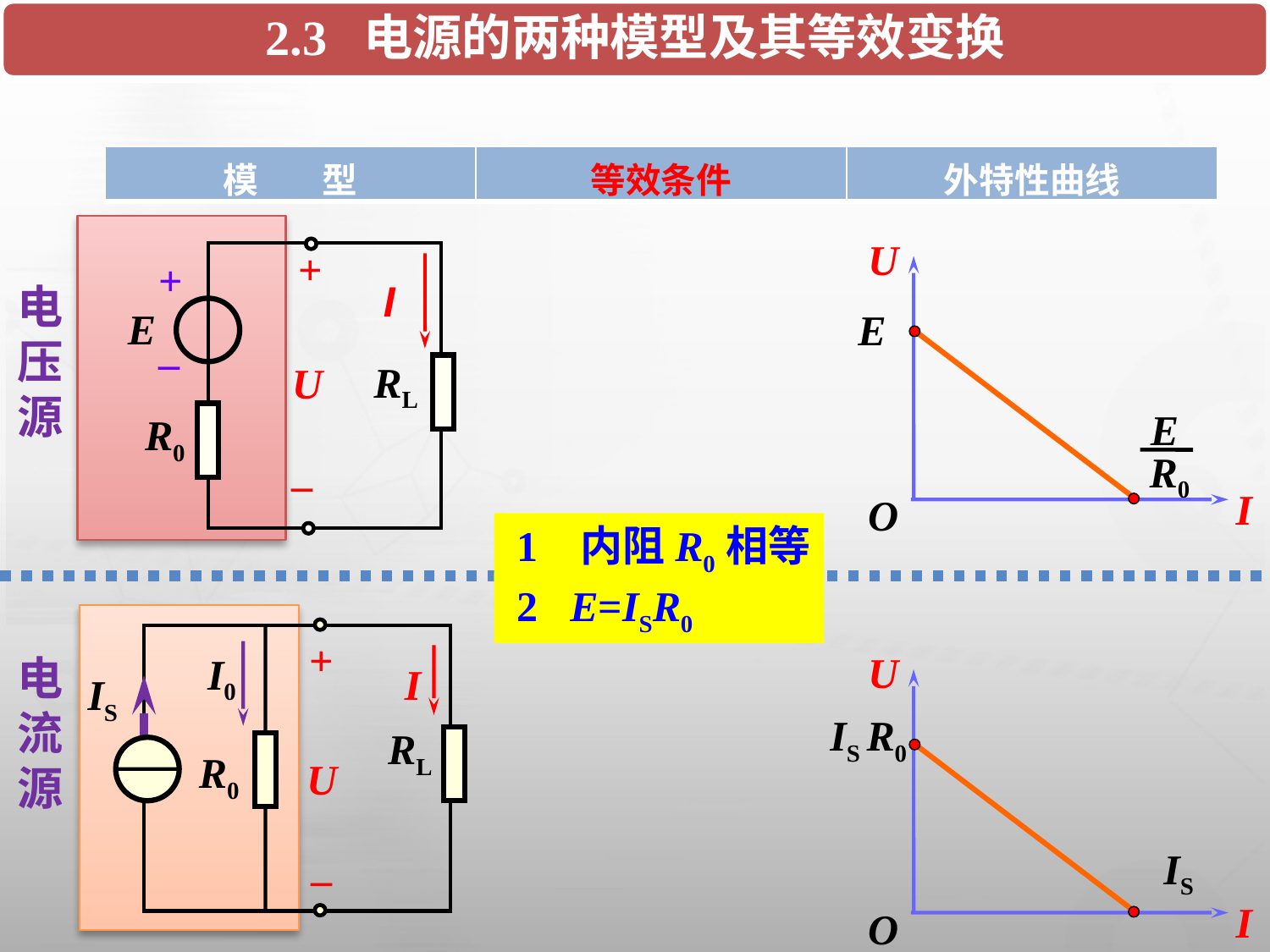

2.3  电源的两种模型及其等效变换
| 模 型 | 等效条件 | 外特性曲线 |
| --- | --- | --- |

+

+
I
E

_
U
RL

R0

_

U

I
O

电压源
E
E
 R0

 1   内阻R0相等
 2   E=ISR0

+
 I0

I
IS

RL

R0
U

–

U

I
O

电流源
IS R0
IS